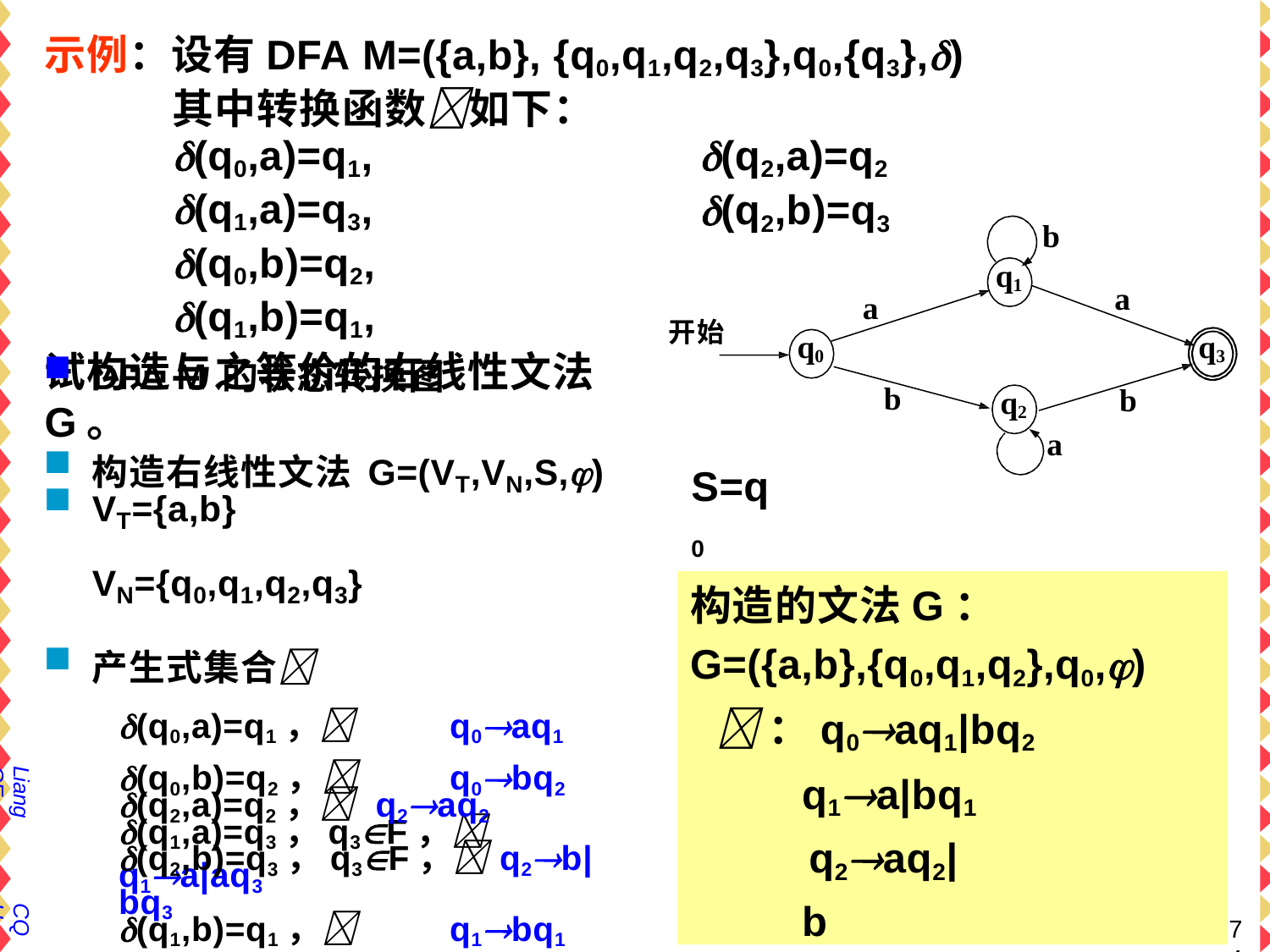

# 示例：设有DFA M=({a,b}, {q0,q1,q2,q3},q0,{q3},δ)
其中转换函数δ如下：
δ(q0,a)=q1,	δ(q1,a)=q3,
δ(q0,b)=q2,	δ(q1,b)=q1,
试构造与之等价的右线性文法G。
δ(q2,a)=q2
δ(q2,b)=q3
b

q1

a

a

DFA M的状态转换图
构造右线性文法G=(VT,VN,S,ϕ)
开始
q0
q3

b
b
q2

a

VT={a,b}	VN={q0,q1,q2,q3}
产生式集合ϕ
δ(q0,a)=q1，∴	q0→aq1
δ(q0,b)=q2，∴	q0→bq2
δ(q1,a)=q3，q3∈F，∴	q1→a|aq3
δ(q1,b)=q1，∴	q1→bq1
S=q0
构造的文法G：
G=({a,b},{q0,q1,q2},q0,ϕ)
ϕ：q0→aq1|bq2
q1→a|bq1  q2→aq2|b
Liang GE
δ(q2,a)=q2，∴	q2→aq2
δ(q2,b)=q3，q3∈F，∴	q2→b|bq3
CQU
74